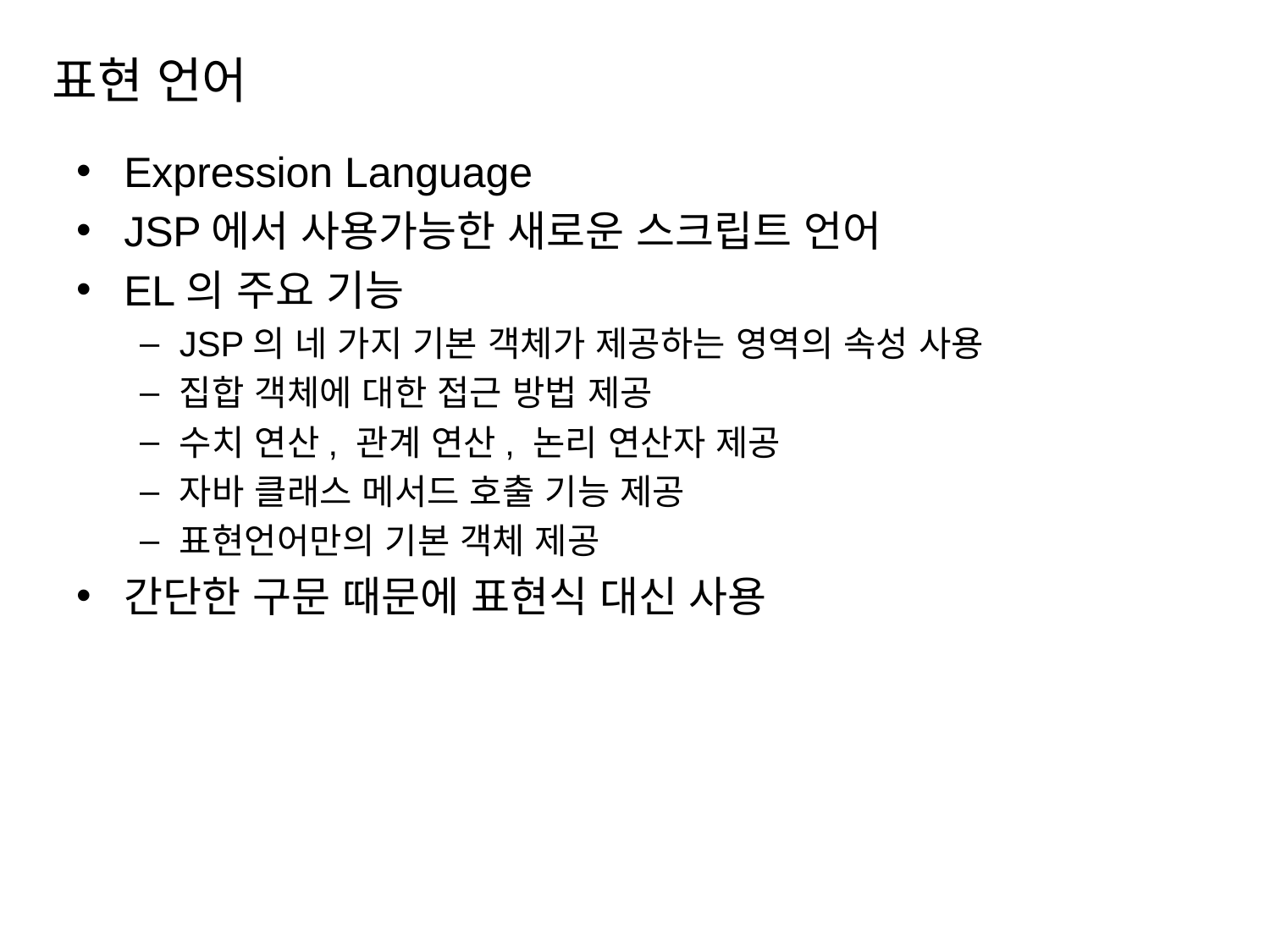

# 표현 언어
Expression Language
JSP에서 사용가능한 새로운 스크립트 언어
EL의 주요 기능
JSP의 네 가지 기본 객체가 제공하는 영역의 속성 사용
집합 객체에 대한 접근 방법 제공
수치 연산, 관계 연산, 논리 연산자 제공
자바 클래스 메서드 호출 기능 제공
표현언어만의 기본 객체 제공
간단한 구문 때문에 표현식 대신 사용